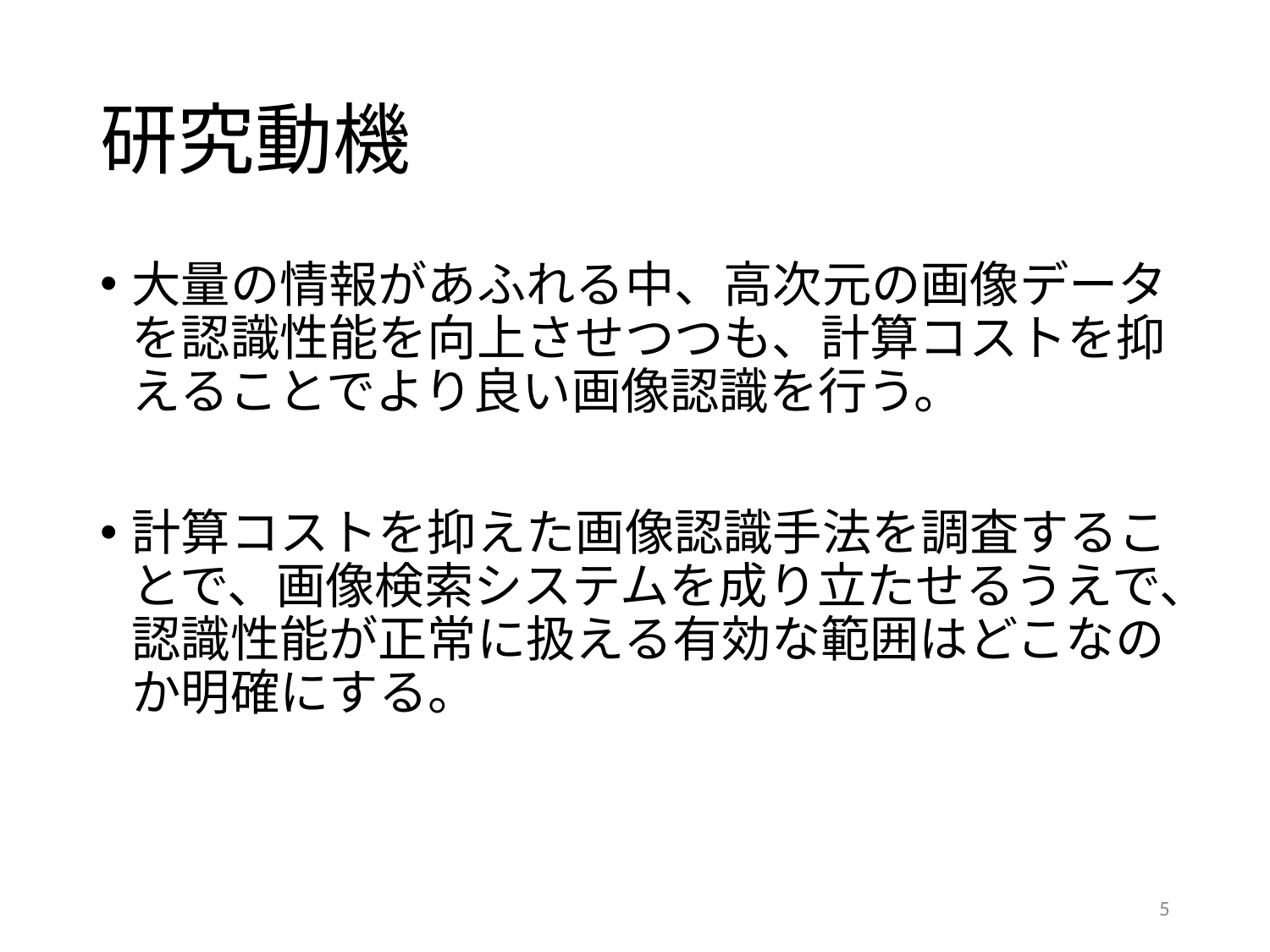

# 研究動機
大量の情報があふれる中、高次元の画像データを認識性能を向上させつつも、計算コストを抑えることでより良い画像認識を行う。

計算コストを抑えた画像認識手法を調査することで、画像検索システムを成り立たせるうえで、認識性能が正常に扱える有効な範囲はどこなのか明確にする。

5